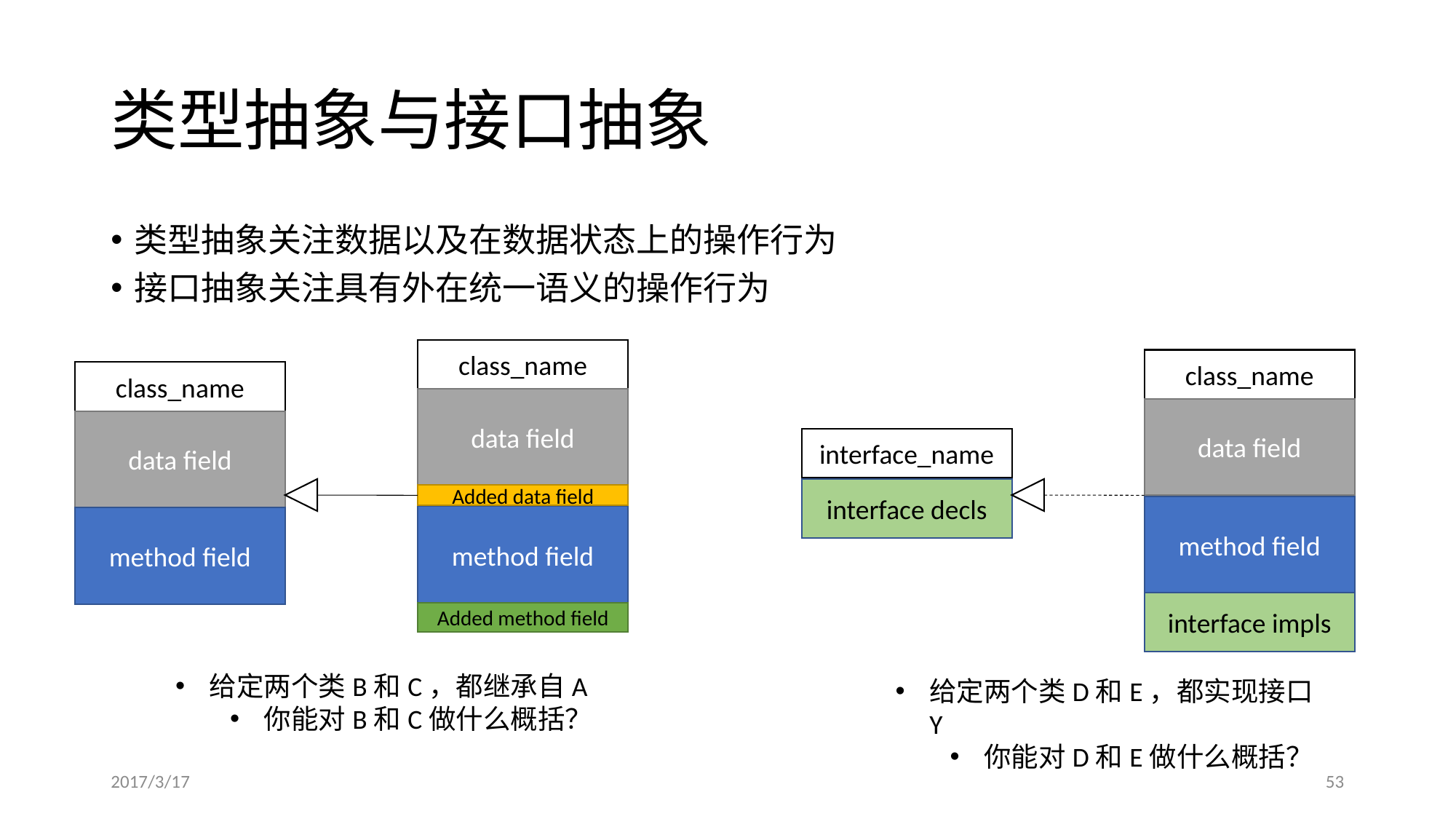

# 类型抽象与接口抽象
类型抽象关注数据以及在数据状态上的操作行为
接口抽象关注具有外在统一语义的操作行为
class_name
class_name
class_name
data field
data field
data field
interface_name

interface decls
Added data field
method field
method field
method field
interface impls
Added method field
给定两个类B和C，都继承自A
你能对B和C做什么概括？
给定两个类D和E，都实现接口Y
你能对D和E做什么概括？
2017/3/17
53